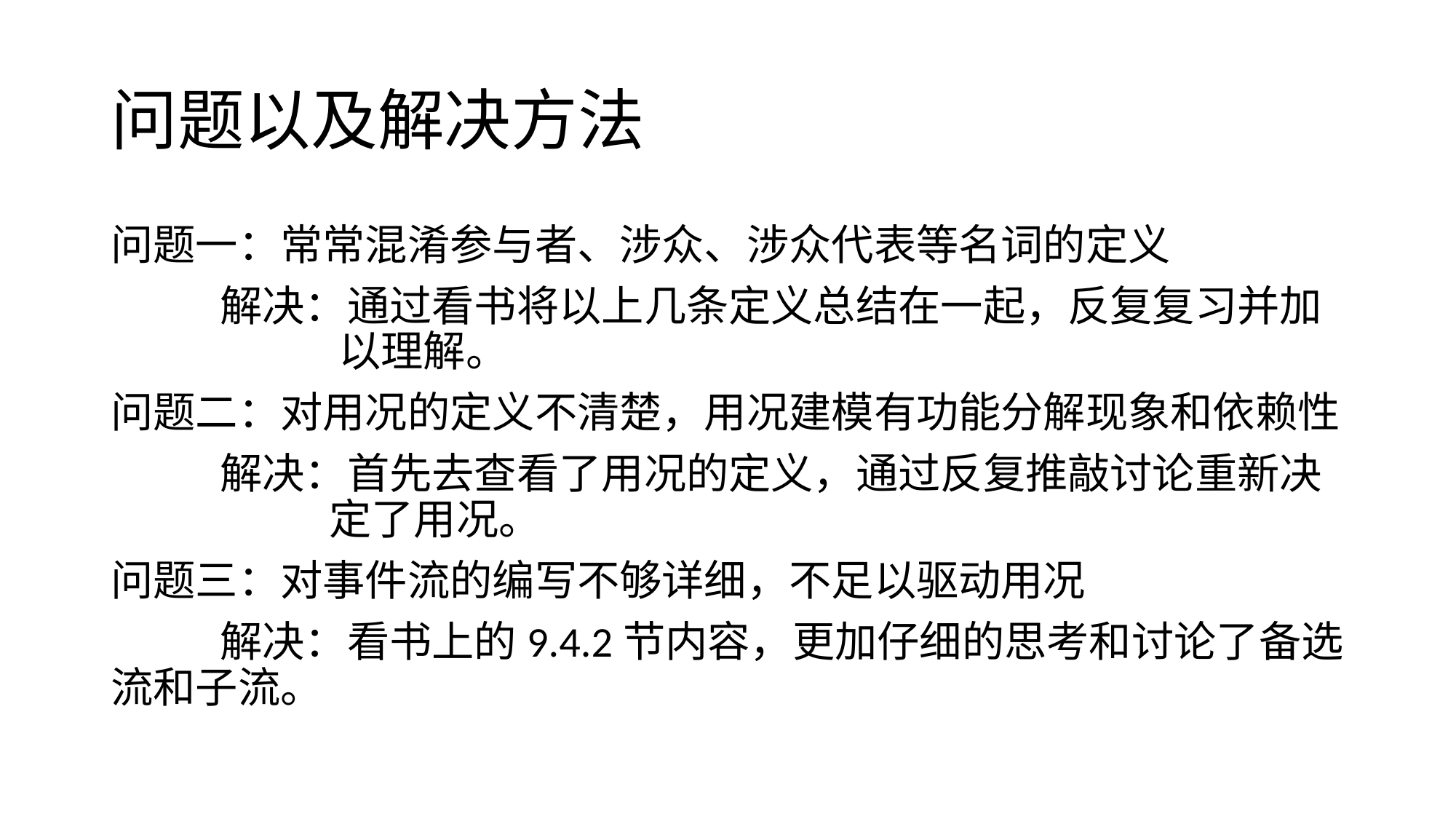

# 问题以及解决方法
问题一：常常混淆参与者、涉众、涉众代表等名词的定义
	解决：通过看书将以上几条定义总结在一起，反复复习并加		 以理解。
问题二：对用况的定义不清楚，用况建模有功能分解现象和依赖性
	解决：首先去查看了用况的定义，通过反复推敲讨论重新决		定了用况。
问题三：对事件流的编写不够详细，不足以驱动用况
	解决：看书上的9.4.2节内容，更加仔细的思考和讨论了备选流和子流。